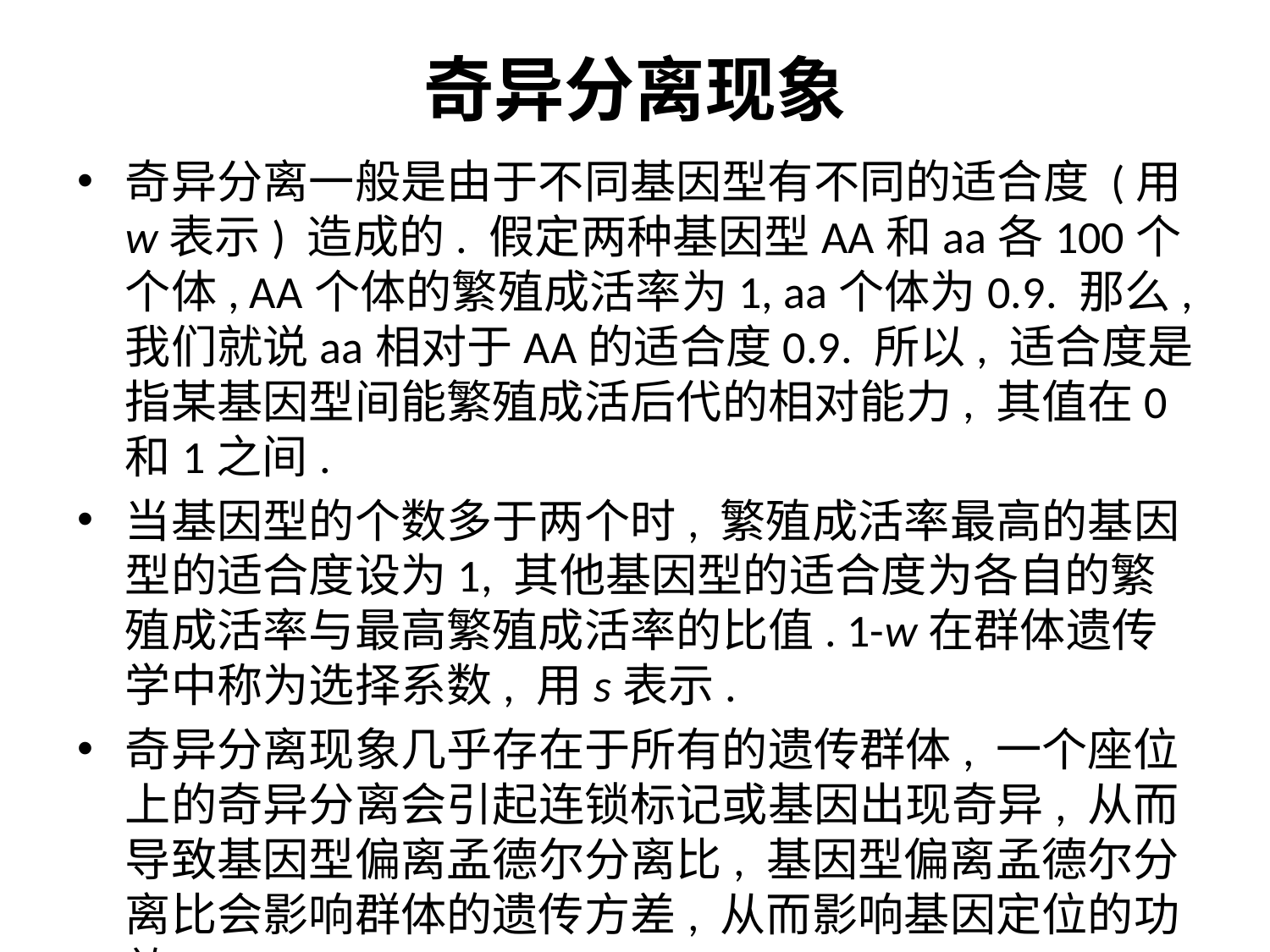

# 奇异分离现象
奇异分离一般是由于不同基因型有不同的适合度 (用w表示) 造成的. 假定两种基因型AA和aa各100个个体, AA个体的繁殖成活率为1, aa个体为0.9. 那么, 我们就说aa相对于AA的适合度0.9. 所以, 适合度是指某基因型间能繁殖成活后代的相对能力, 其值在0和1之间.
当基因型的个数多于两个时, 繁殖成活率最高的基因型的适合度设为1, 其他基因型的适合度为各自的繁殖成活率与最高繁殖成活率的比值. 1-w在群体遗传学中称为选择系数, 用s表示.
奇异分离现象几乎存在于所有的遗传群体, 一个座位上的奇异分离会引起连锁标记或基因出现奇异, 从而导致基因型偏离孟德尔分离比, 基因型偏离孟德尔分离比会影响群体的遗传方差, 从而影响基因定位的功效.